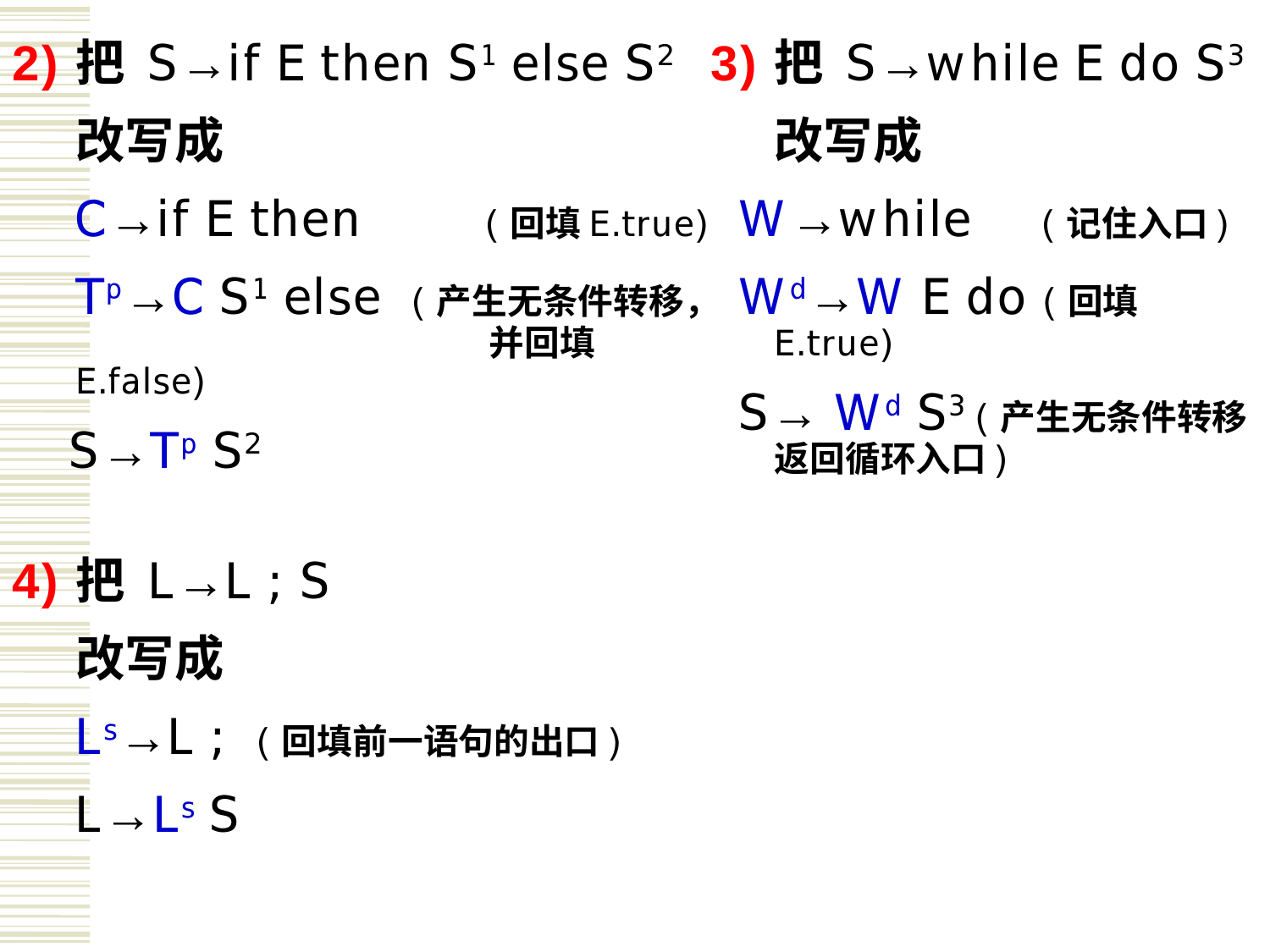

把 S→if E then S1 else S2
	改写成
	C→if E then	  (回填E.true)
	Tp→C S1 else  (产生无条件转移，			    并回填E.false)
    S→Tp S2
把 S→while E do S3
	改写成
  W→while     (记住入口)
  Wd→W E do (回填E.true)
  S→ Wd S3 (产生无条件转移  返回循环入口)
把 L→L ; S
	改写成
	Ls→L ;  (回填前一语句的出口)
	L→Ls S